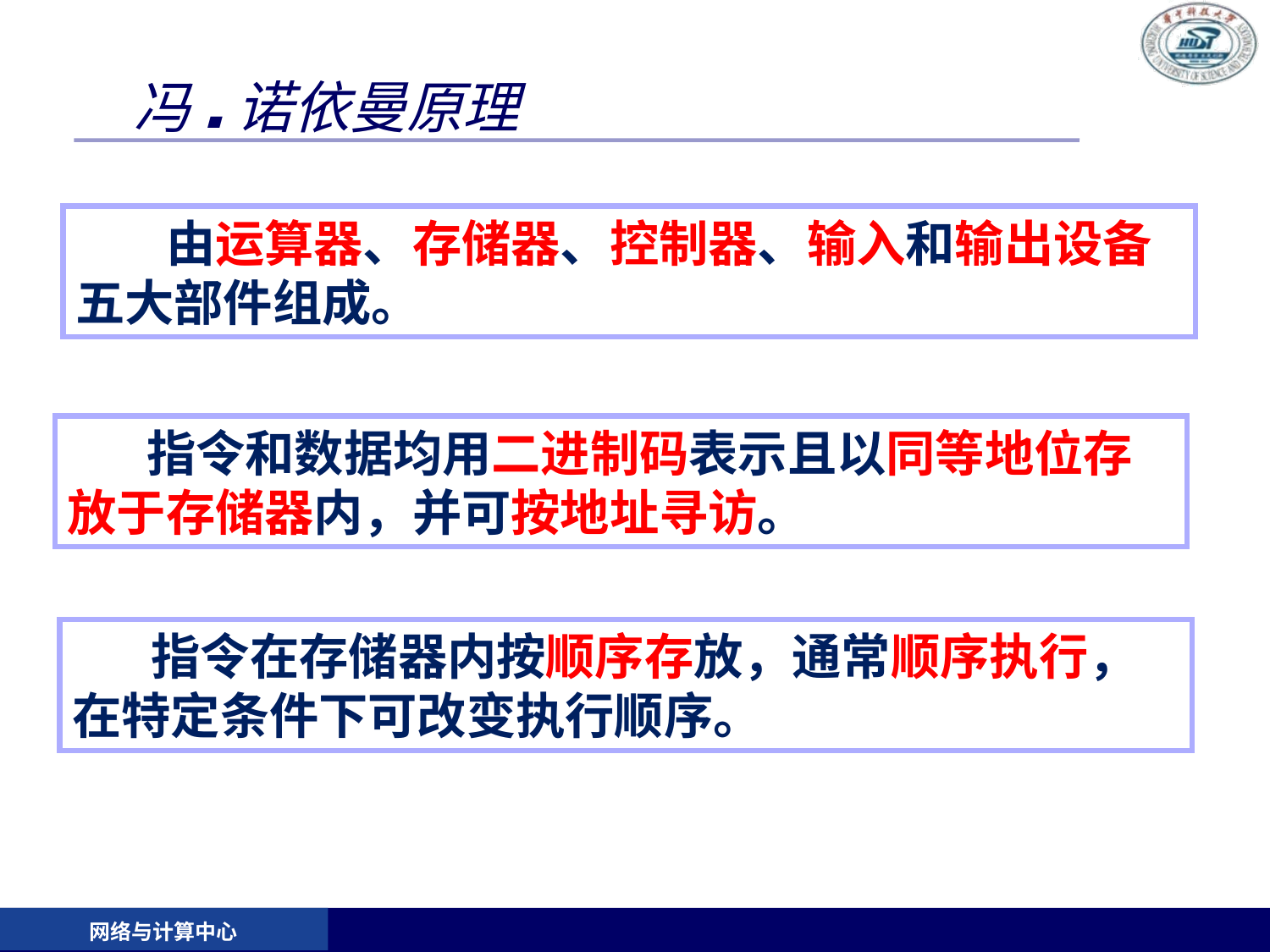

# 冯.诺依曼原理
       由运算器、存储器、控制器、输入和输出设备五大部件组成。
      指令和数据均用二进制码表示且以同等地位存放于存储器内，并可按地址寻访。
      指令在存储器内按顺序存放，通常顺序执行，在特定条件下可改变执行顺序。
网络与计算中心